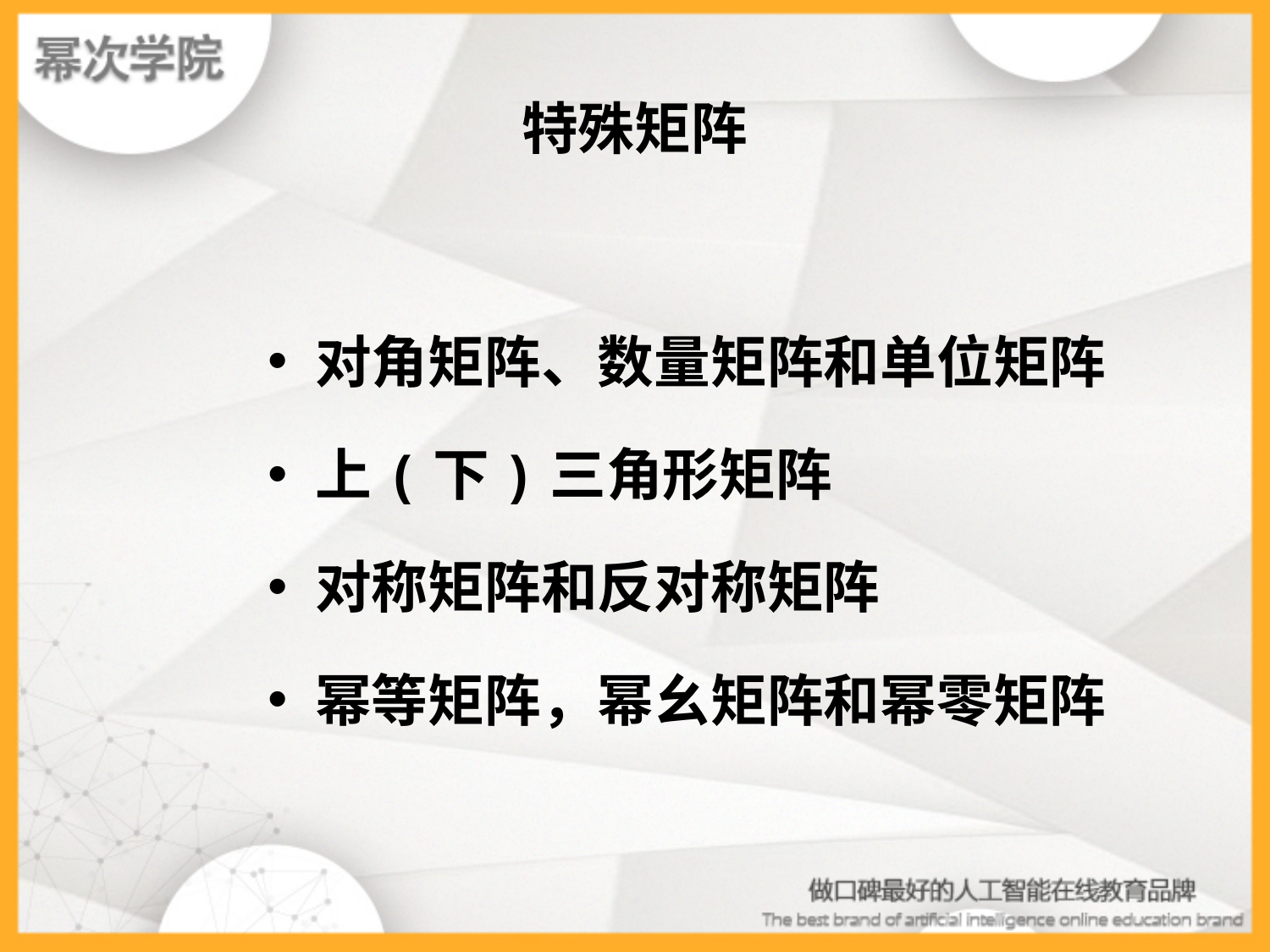

特殊矩阵
对角矩阵、数量矩阵和单位矩阵
上(下)三角形矩阵
对称矩阵和反对称矩阵
幂等矩阵，幂幺矩阵和幂零矩阵